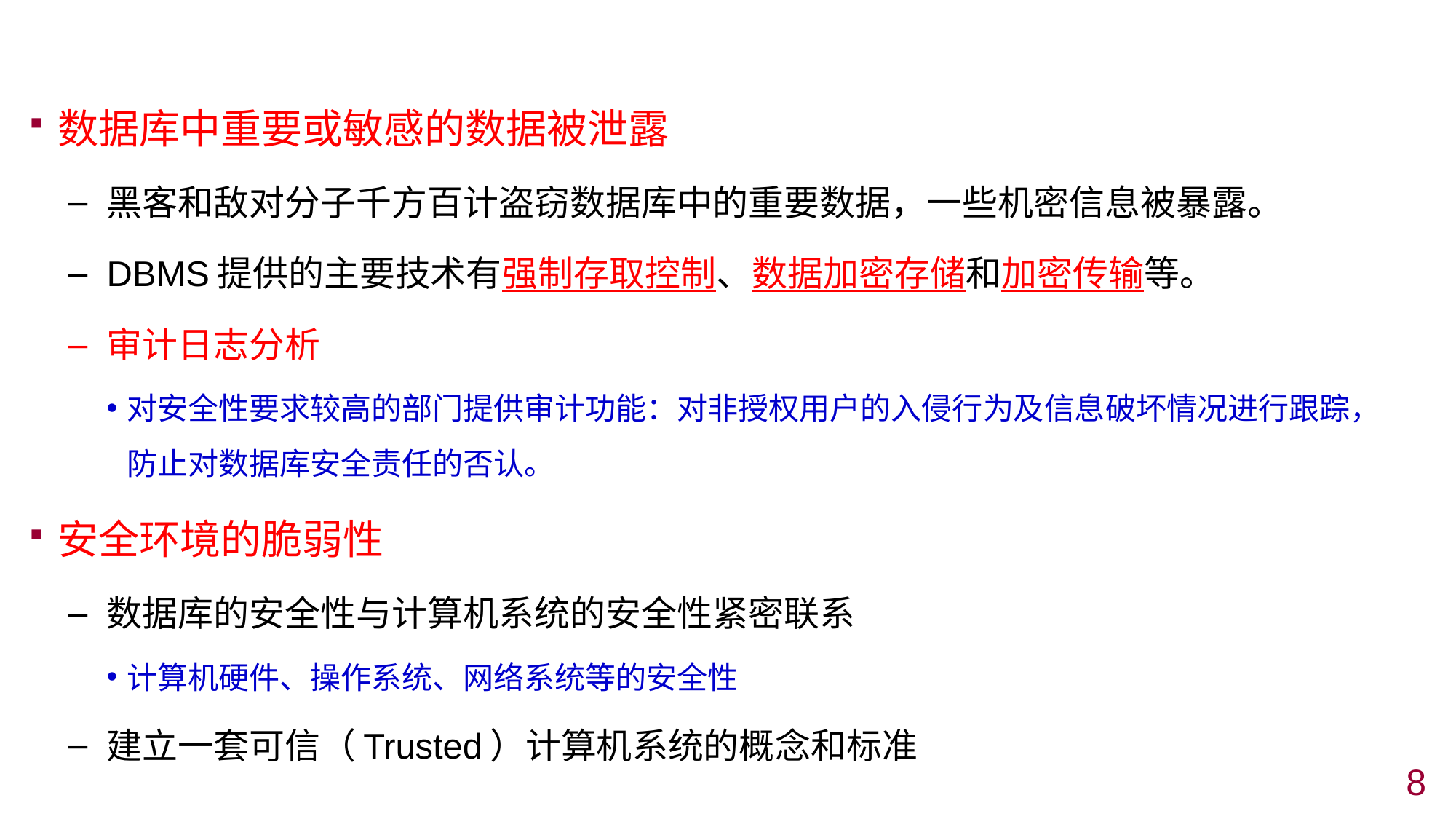

数据库中重要或敏感的数据被泄露
黑客和敌对分子千方百计盗窃数据库中的重要数据，一些机密信息被暴露。
DBMS提供的主要技术有强制存取控制、数据加密存储和加密传输等。
审计日志分析
对安全性要求较高的部门提供审计功能：对非授权用户的入侵行为及信息破坏情况进行跟踪，防止对数据库安全责任的否认。
安全环境的脆弱性
数据库的安全性与计算机系统的安全性紧密联系
计算机硬件、操作系统、网络系统等的安全性
建立一套可信（Trusted）计算机系统的概念和标准
8